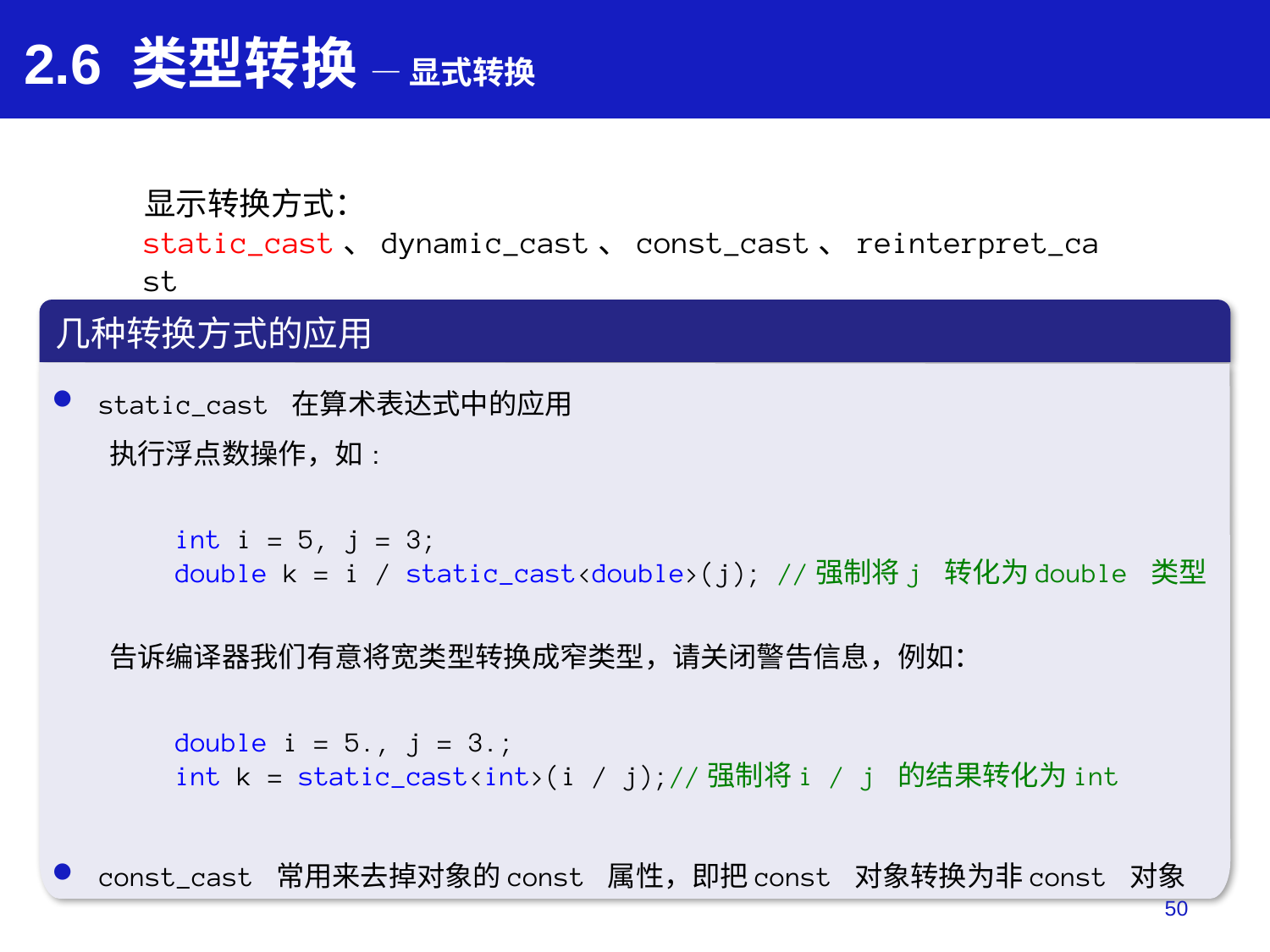

2.6 类型转换 — 显式转换
显示转换方式：
static_cast、dynamic_cast、const_cast、reinterpret_cast

几种转换方式的应用
static_cast 在算术表达式中的应用
        执行浮点数操作，如:

        int i = 5, j = 3;
        double k = i / static_cast<double>(j); //强制将j 转化为double 类型

        告诉编译器我们有意将宽类型转换成窄类型，请关闭警告信息，例如：

        double i = 5., j = 3.;
        int k = static_cast<int>(i / j);//强制将i / j 的结果转化为int

const_cast 常用来去掉对象的const 属性，即把const 对象转换为非const 对象
50